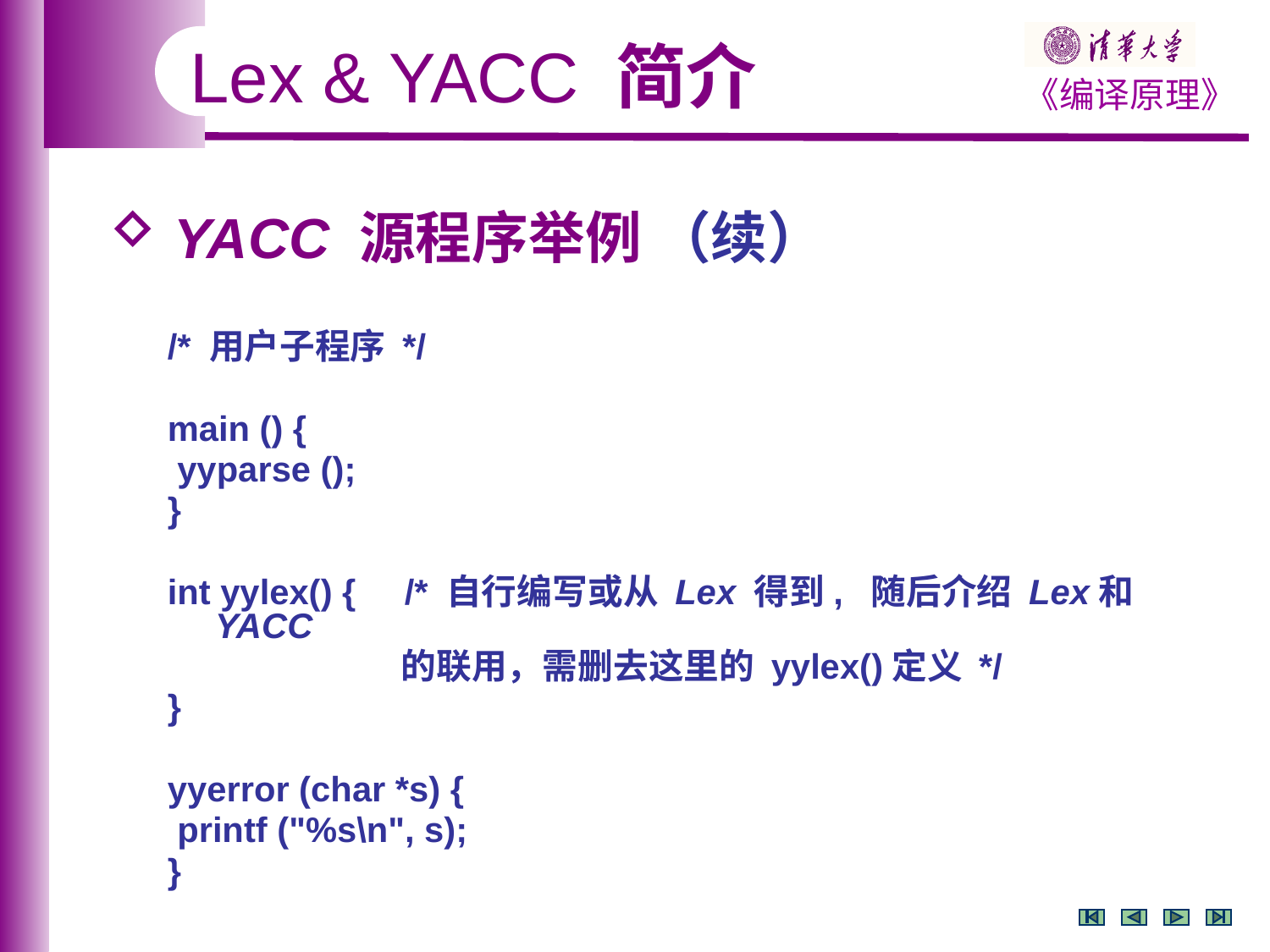

Lex & YACC 简介

 YACC 源程序举例 （续）
/* 用户子程序 */

main () {
 yyparse ();
}

int yylex() {     /* 自行编写或从 Lex 得到,  随后介绍 Lex和YACC
                            的联用，需删去这里的 yylex()定义 */
}

yyerror (char *s) {
 printf ("%s\n", s);
}